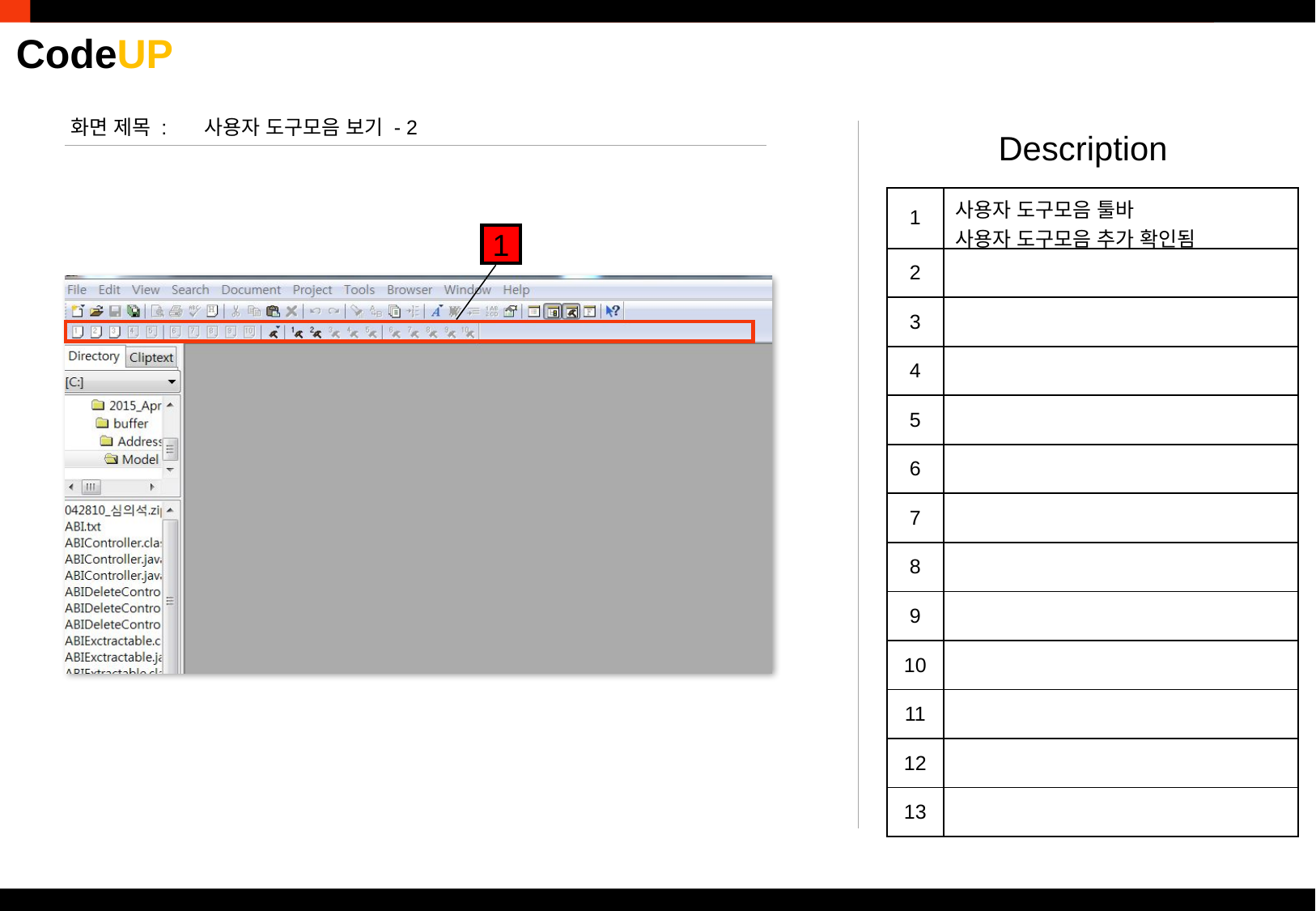

화면 제목 :
사용자 도구모음 보기 - 2
Description
| 1 | 사용자 도구모음 툴바 사용자 도구모음 추가 확인됨 |
| --- | --- |
| 2 |  |
| 3 |  |
| 4 |  |
| 5 |  |
| 6 |  |
| 7 |  |
| 8 |  |
| 9 |  |
| 10 |  |
| 11 |  |
| 12 |  |
| 13 |  |
1